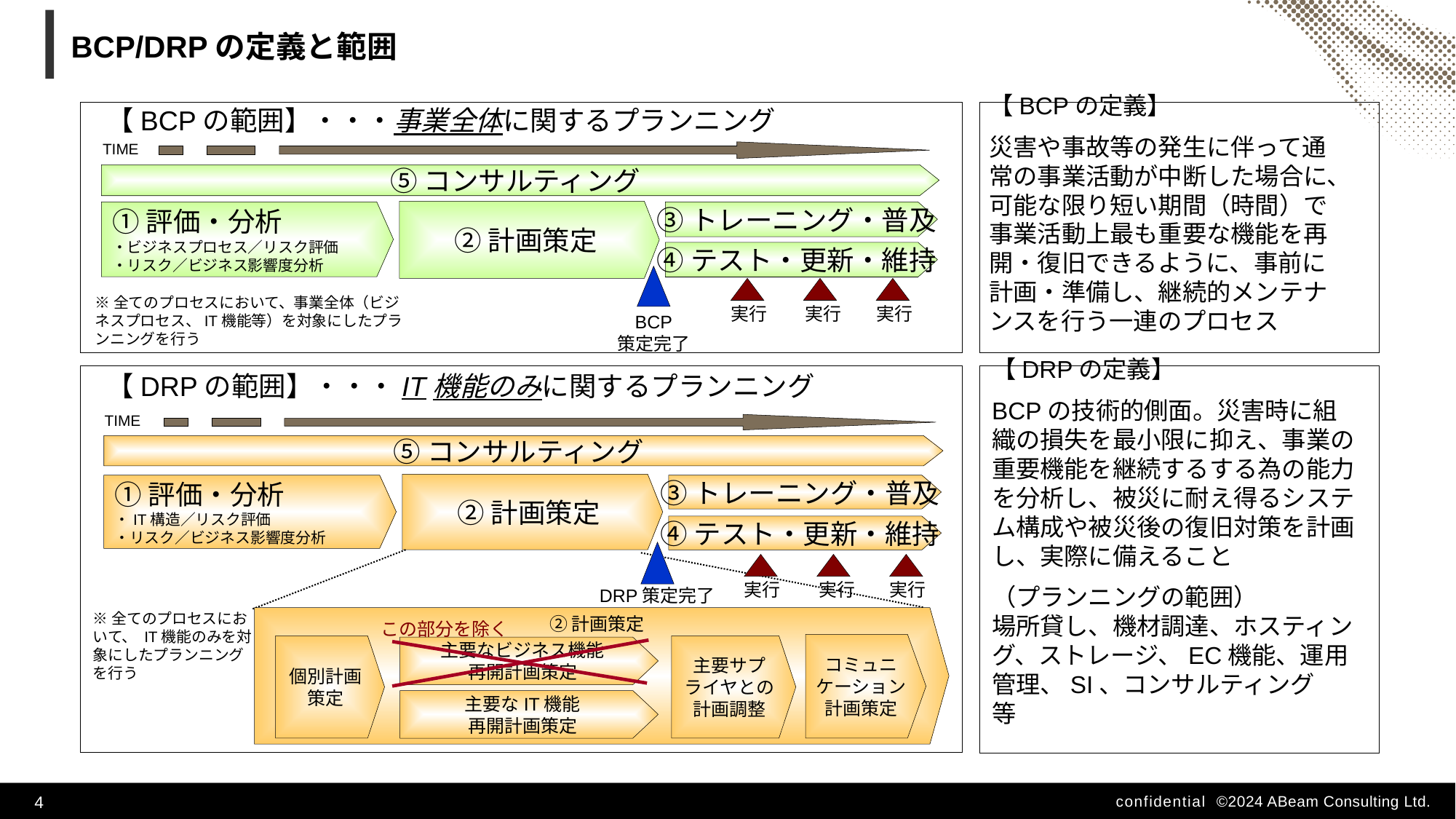

# BCP/DRPの定義と範囲

【BCPの範囲】・・・事業全体に関するプランニング
【BCPの定義】
災害や事故等の発生に伴って通常の事業活動が中断した場合に、可能な限り短い期間（時間）で事業活動上最も重要な機能を再開・復旧できるように、事前に計画・準備し、継続的メンテナンスを行う一連のプロセス

TIME

⑤コンサルティング
②計画策定
①評価・分析
・ビジネスプロセス／リスク評価
・リスク／ビジネス影響度分析
③トレーニング・普及
④テスト・更新・維持

実行

実行

実行
※全てのプロセスにおいて、事業全体（ビジネスプロセス、IT機能等）を対象にしたプランニングを行う
BCP
策定完了

【DRPの範囲】・・・IT機能のみに関するプランニング
【DRPの定義】
BCPの技術的側面。災害時に組織の損失を最小限に抑え、事業の重要機能を継続するする為の能力を分析し、被災に耐え得るシステム構成や被災後の復旧対策を計画し、実際に備えること
（プランニングの範囲）
場所貸し、機材調達、ホスティング、ストレージ、EC機能、運用管理、SI、コンサルティング　等
TIME

⑤コンサルティング
②計画策定
①評価・分析
・IT構造／リスク評価
・リスク／ビジネス影響度分析
③トレーニング・普及
④テスト・更新・維持

実行

実行

実行
DRP策定完了
②計画策定
コミュニ
ケーション
計画策定
個別計画
策定
主要サプ
ライヤとの
計画調整
主要なビジネス機能
再開計画策定

主要なIT機能
再開計画策定
この部分を除く
※全てのプロセスにおいて、 IT機能のみを対象にしたプランニングを行う